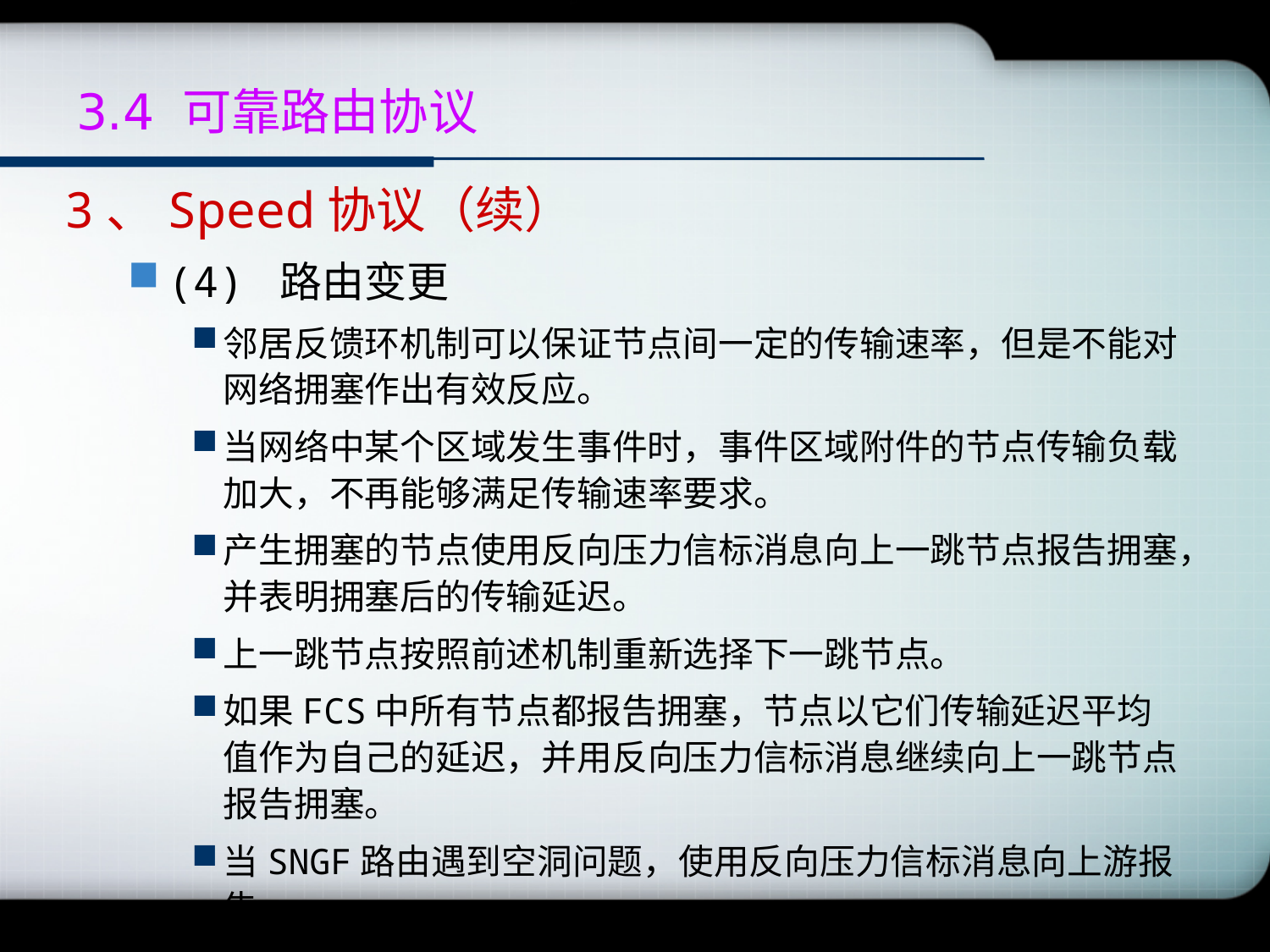

# 3.4 可靠路由协议
3、Speed协议（续）
(4) 路由变更
邻居反馈环机制可以保证节点间一定的传输速率，但是不能对网络拥塞作出有效反应。
当网络中某个区域发生事件时，事件区域附件的节点传输负载加大，不再能够满足传输速率要求。
产生拥塞的节点使用反向压力信标消息向上一跳节点报告拥塞，并表明拥塞后的传输延迟。
上一跳节点按照前述机制重新选择下一跳节点。
如果FCS中所有节点都报告拥塞，节点以它们传输延迟平均值作为自己的延迟，并用反向压力信标消息继续向上一跳节点报告拥塞。
当SNGF路由遇到空洞问题，使用反向压力信标消息向上游报告。